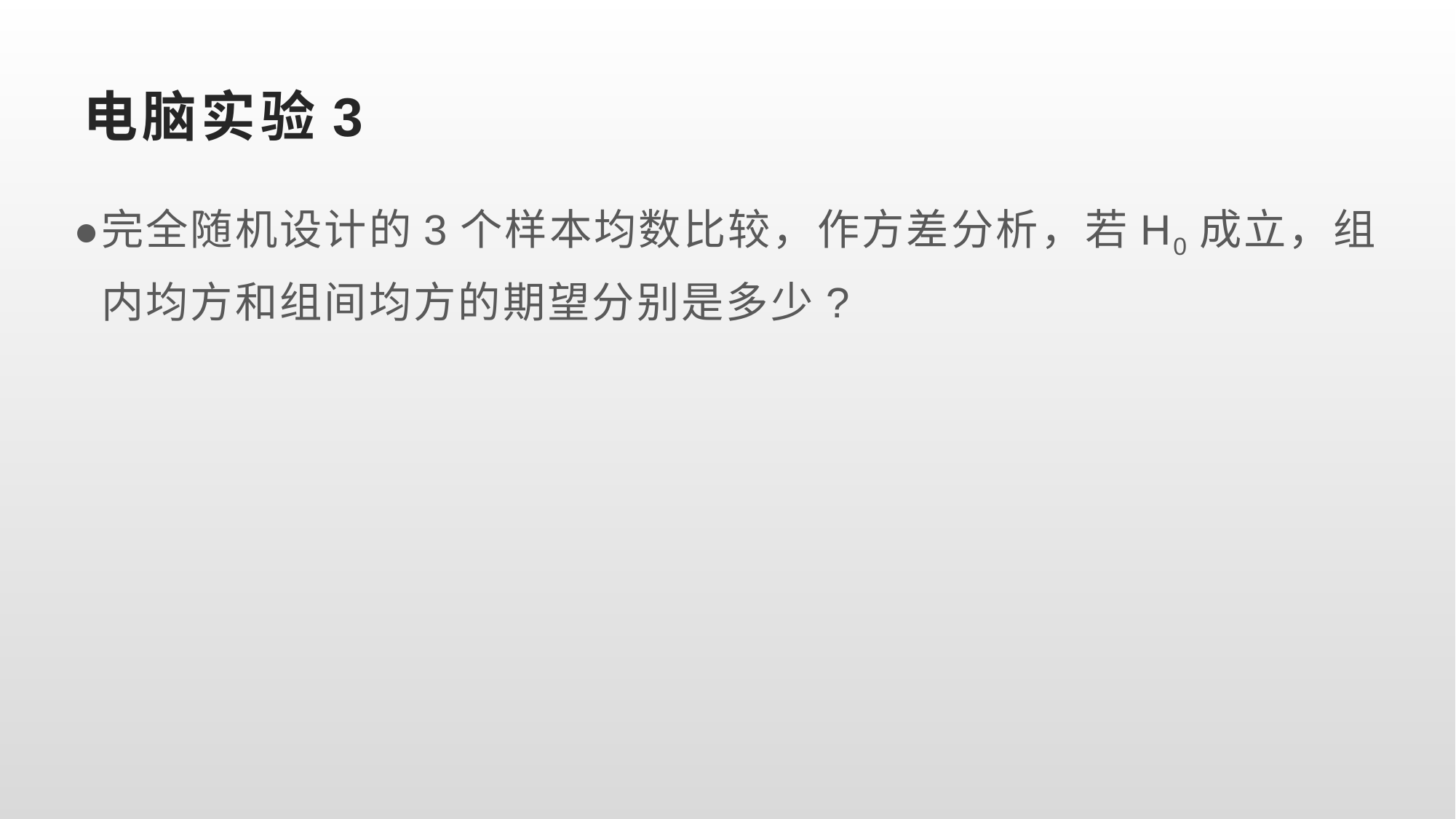

# 电脑实验3
完全随机设计的3个样本均数比较，作方差分析，若H0成立，组内均方和组间均方的期望分别是多少?